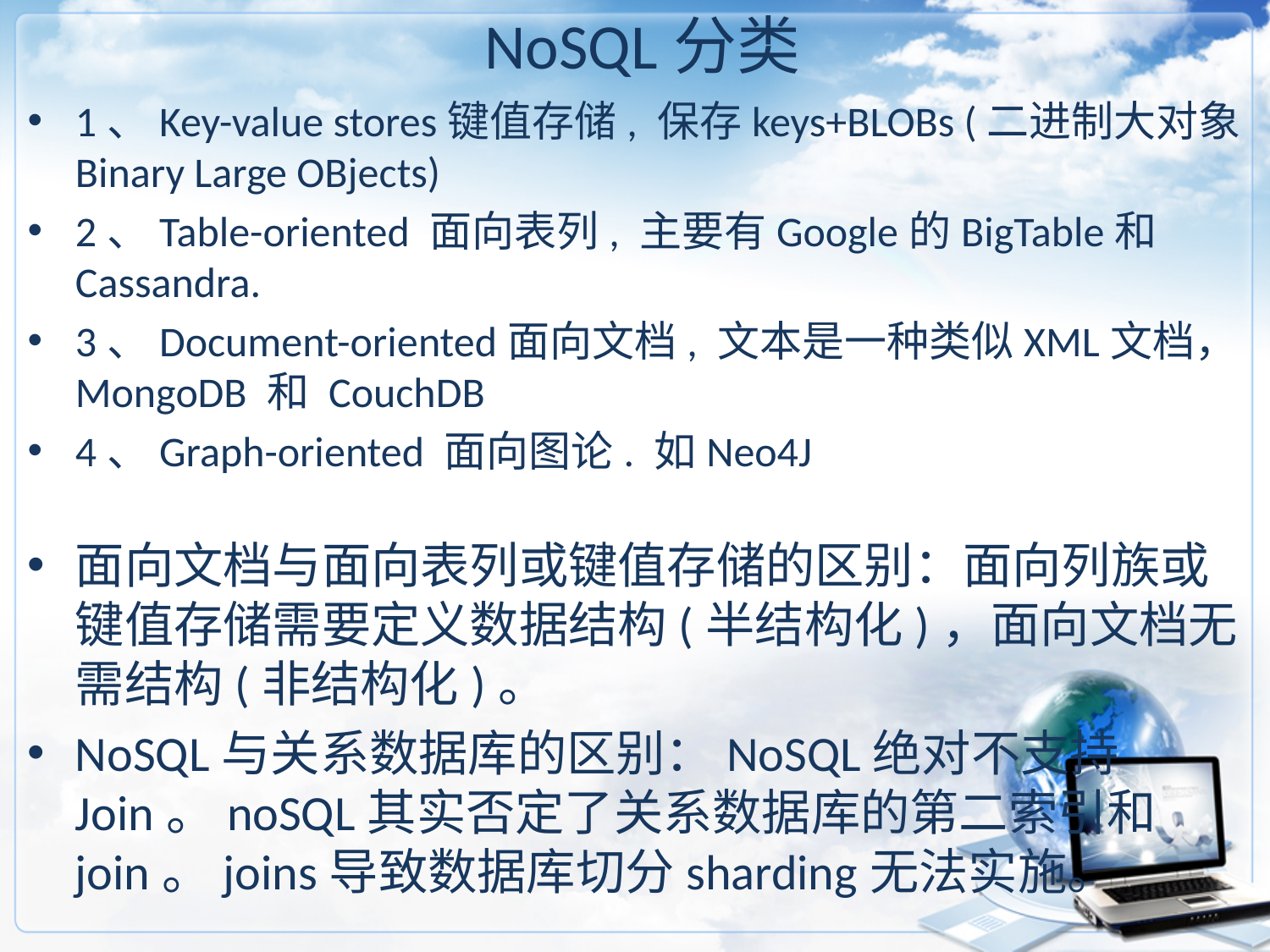

# NoSQL分类
1、Key-value stores键值存储, 保存keys+BLOBs (二进制大对象Binary Large OBjects)
2、Table-oriented 面向表列, 主要有Google的BigTable和Cassandra.
3、Document-oriented面向文档, 文本是一种类似XML文档，MongoDB 和 CouchDB
4、Graph-oriented 面向图论. 如Neo4J

面向文档与面向表列或键值存储的区别：面向列族或键值存储需要定义数据结构(半结构化)，面向文档无需结构(非结构化)。
NoSQL与关系数据库的区别：NoSQL绝对不支持Join。noSQL其实否定了关系数据库的第二索引和join。joins导致数据库切分sharding无法实施。